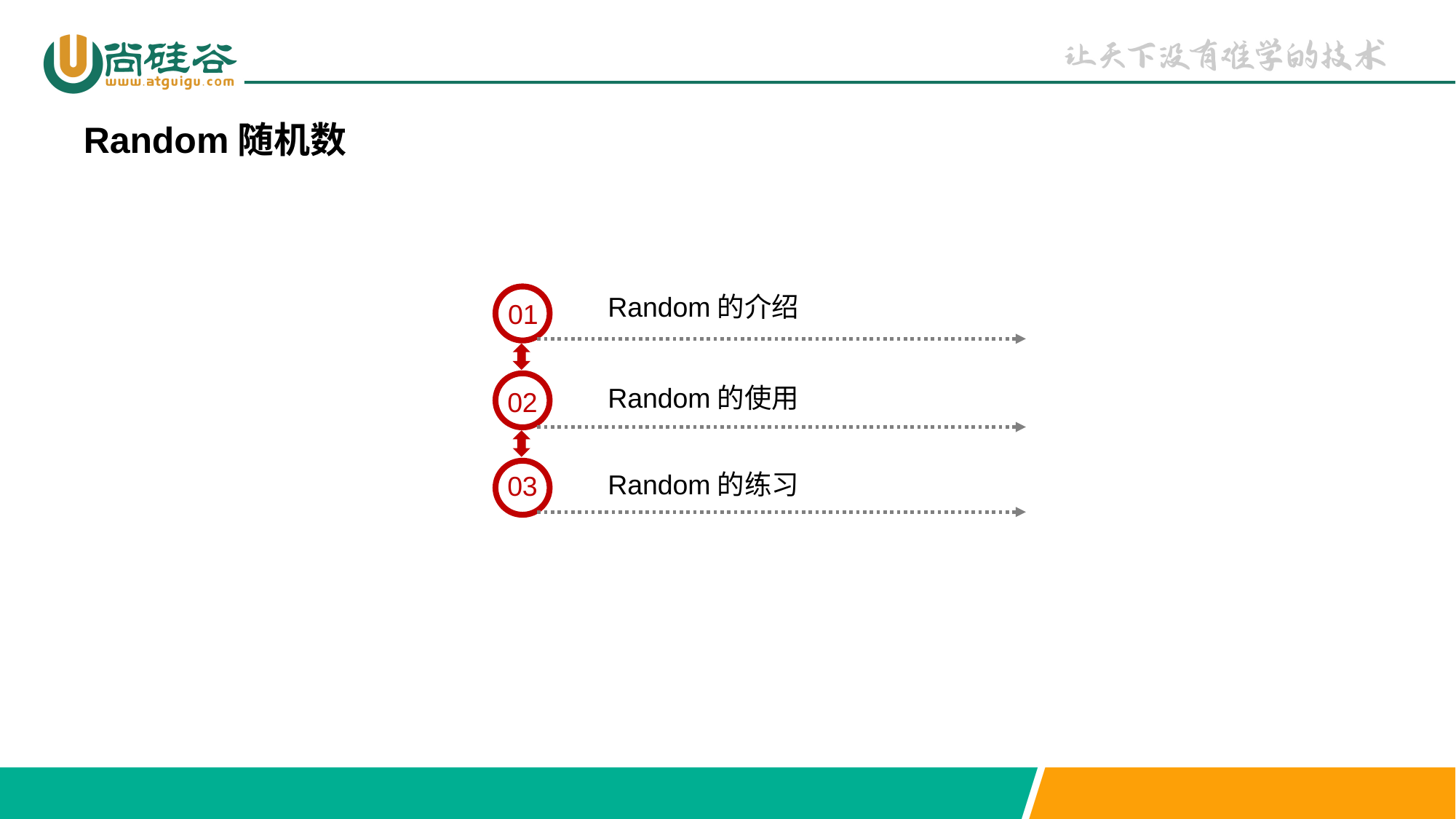

Random随机数

Random的介绍
01

Random的使用
02

Random的练习
03